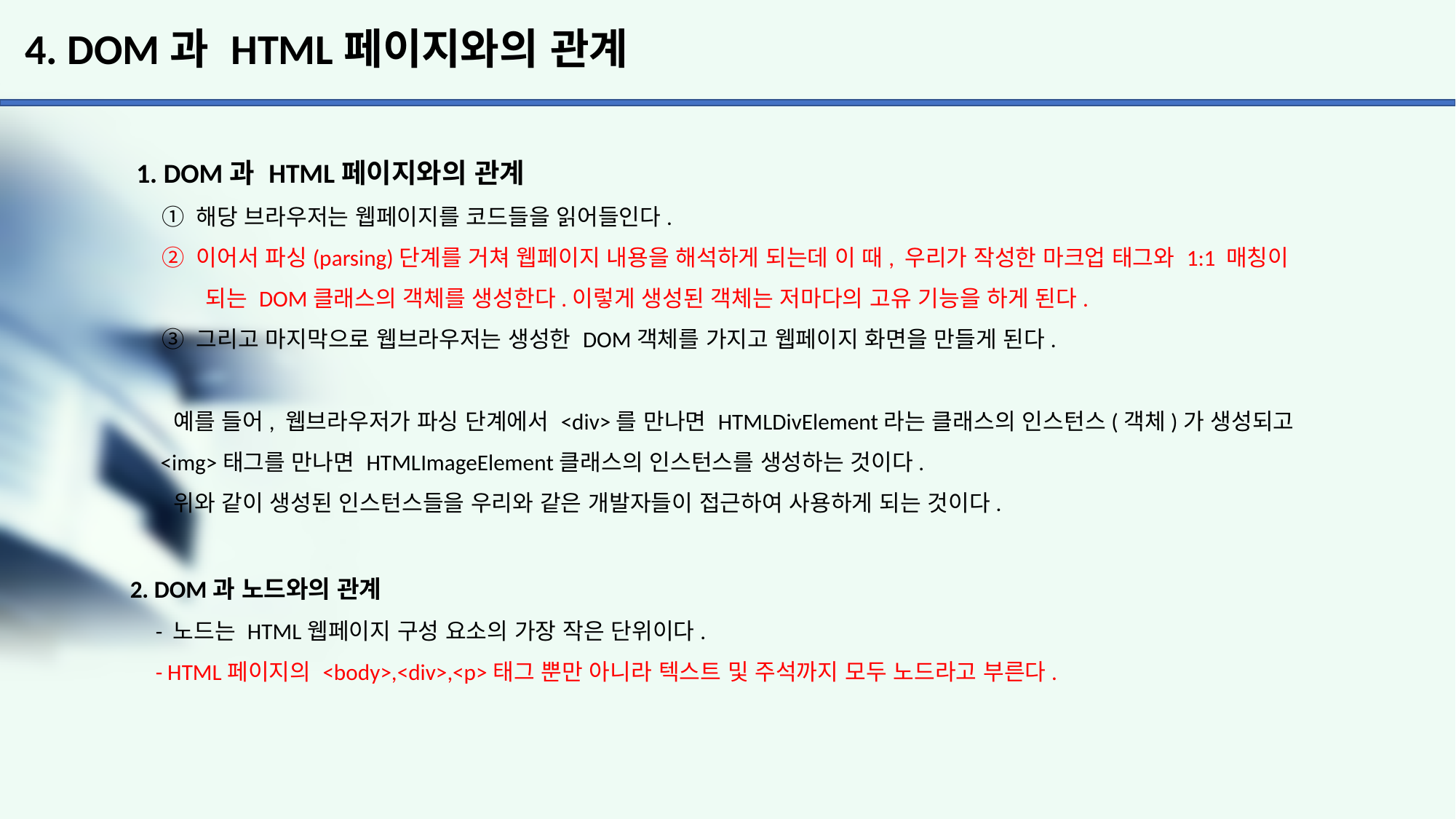

# 4. DOM과 HTML페이지와의 관계
 1. DOM과 HTML페이지와의 관계
     ① 해당 브라우저는 웹페이지를 코드들을 읽어들인다.
     ② 이어서 파싱(parsing)단계를 거쳐 웹페이지 내용을 해석하게 되는데 이 때, 우리가 작성한 마크업 태그와 1:1 매칭이
           되는 DOM클래스의 객체를 생성한다.이렇게 생성된 객체는 저마다의 고유 기능을 하게 된다.
     ③ 그리고 마지막으로 웹브라우저는 생성한 DOM객체를 가지고 웹페이지 화면을 만들게 된다.

      예를 들어, 웹브라우저가 파싱 단계에서 <div>를 만나면 HTMLDivElement라는 클래스의 인스턴스(객체)가 생성되고
      <img>태그를 만나면 HTMLImageElement클래스의 인스턴스를 생성하는 것이다.
      위와 같이 생성된 인스턴스들을 우리와 같은 개발자들이 접근하여 사용하게 되는 것이다.

2. DOM과 노드와의 관계
     - 노드는 HTML웹페이지 구성 요소의 가장 작은 단위이다.
     - HTML페이지의 <body>,<div>,<p>태그 뿐만 아니라 텍스트 및 주석까지 모두 노드라고 부른다.